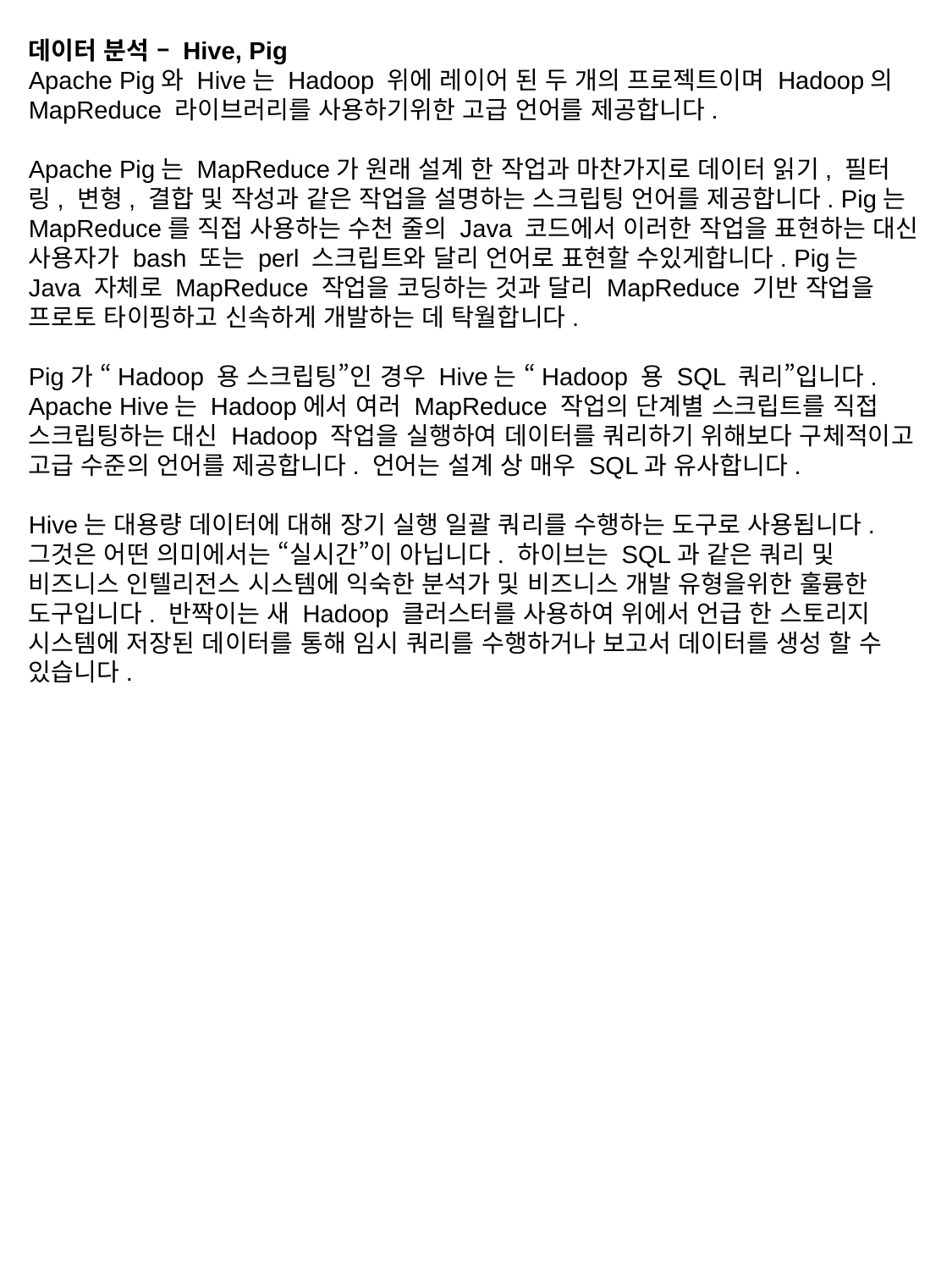

데이터 분석 – Hive, Pig
Apache Pig와 Hive는 Hadoop 위에 레이어 된 두 개의 프로젝트이며 Hadoop의 MapReduce 라이브러리를 사용하기위한 고급 언어를 제공합니다.

Apache Pig는 MapReduce가 원래 설계 한 작업과 마찬가지로 데이터 읽기, 필터링, 변형, 결합 및 작성과 같은 작업을 설명하는 스크립팅 언어를 제공합니다. Pig는 MapReduce를 직접 사용하는 수천 줄의 Java 코드에서 이러한 작업을 표현하는 대신 사용자가 bash 또는 perl 스크립트와 달리 언어로 표현할 수있게합니다. Pig는 Java 자체로 MapReduce 작업을 코딩하는 것과 달리 MapReduce 기반 작업을 프로토 타이핑하고 신속하게 개발하는 데 탁월합니다.

Pig가 “Hadoop 용 스크립팅”인 경우 Hive는 “Hadoop 용 SQL 쿼리”입니다. Apache Hive는 Hadoop에서 여러 MapReduce 작업의 단계별 스크립트를 직접 스크립팅하는 대신 Hadoop 작업을 실행하여 데이터를 쿼리하기 위해보다 구체적이고 고급 수준의 언어를 제공합니다. 언어는 설계 상 매우 SQL과 유사합니다.

Hive는 대용량 데이터에 대해 장기 실행 일괄 쿼리를 수행하는 도구로 사용됩니다. 그것은 어떤 의미에서는 “실시간”이 아닙니다. 하이브는 SQL과 같은 쿼리 및 비즈니스 인텔리전스 시스템에 익숙한 분석가 및 비즈니스 개발 유형을위한 훌륭한 도구입니다. 반짝이는 새 Hadoop 클러스터를 사용하여 위에서 언급 한 스토리지 시스템에 저장된 데이터를 통해 임시 쿼리를 수행하거나 보고서 데이터를 생성 할 수 있습니다.